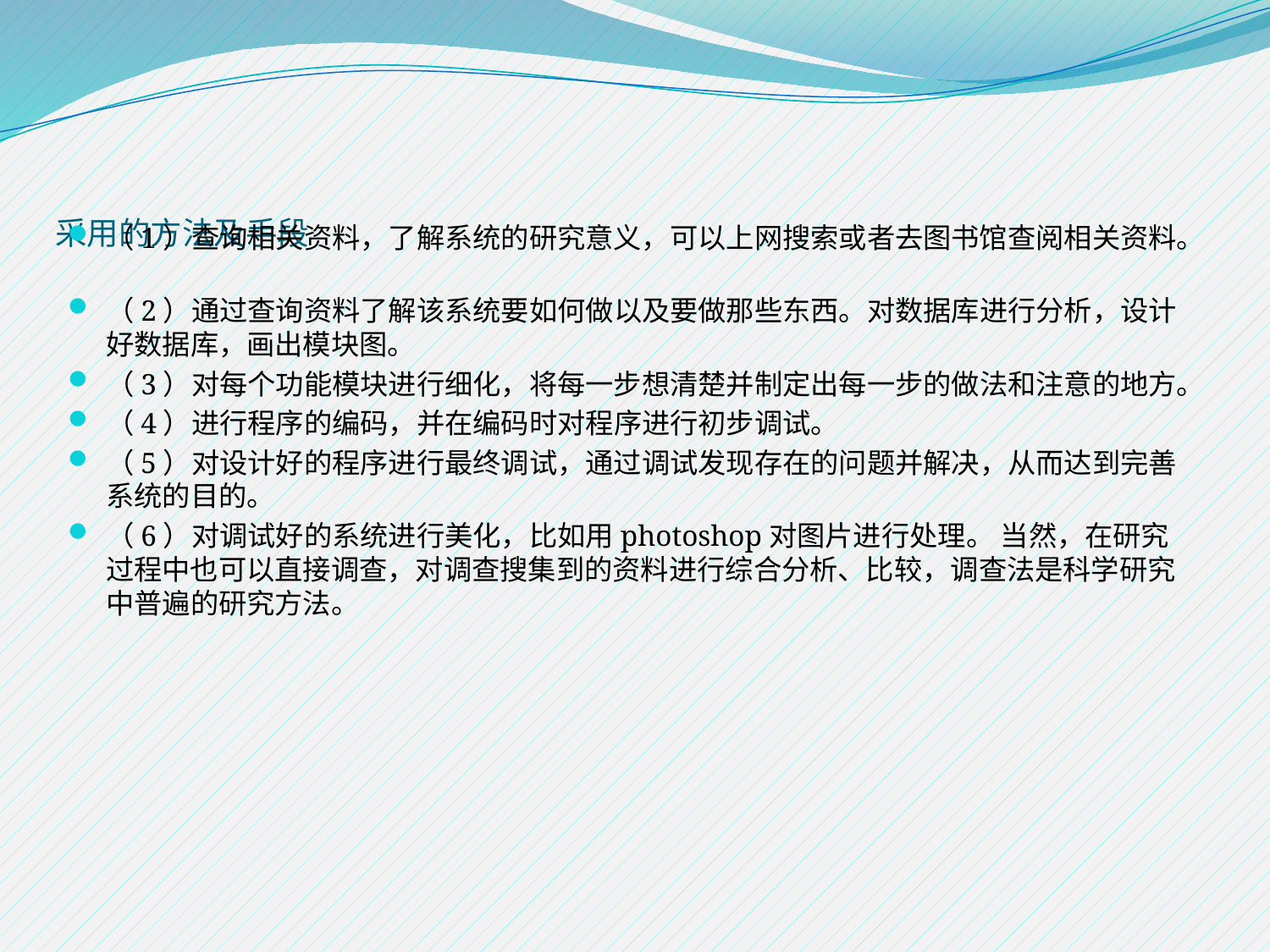

# 采用的方法及手段
（1）查询相关资料，了解系统的研究意义，可以上网搜索或者去图书馆查阅相关资料。
（2）通过查询资料了解该系统要如何做以及要做那些东西。对数据库进行分析，设计好数据库，画出模块图。
（3）对每个功能模块进行细化，将每一步想清楚并制定出每一步的做法和注意的地方。
（4）进行程序的编码，并在编码时对程序进行初步调试。
（5）对设计好的程序进行最终调试，通过调试发现存在的问题并解决，从而达到完善系统的目的。
（6）对调试好的系统进行美化，比如用photoshop对图片进行处理。 当然，在研究过程中也可以直接调查，对调查搜集到的资料进行综合分析、比较，调查法是科学研究中普遍的研究方法。